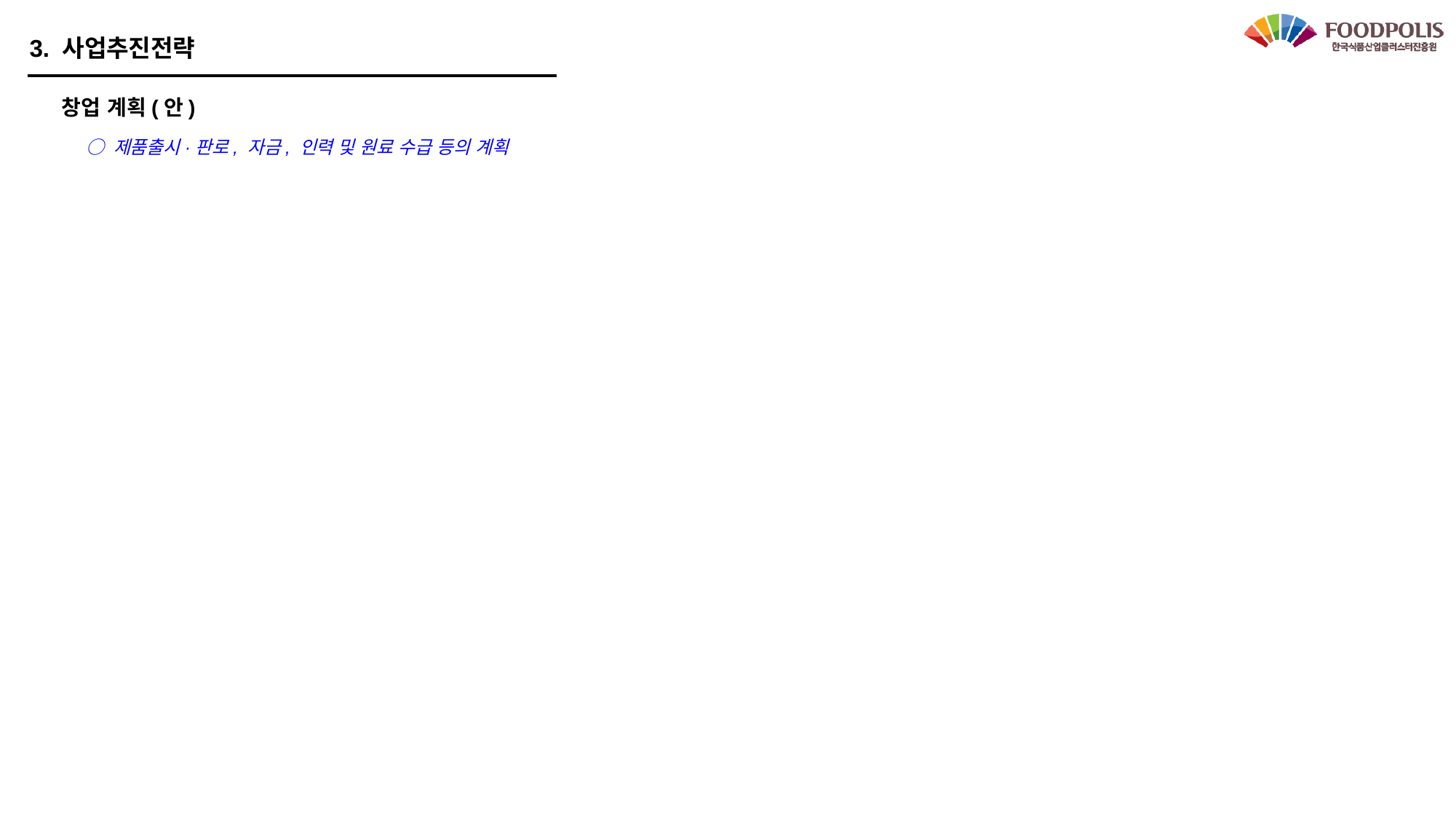

3. 사업추진전략
창업 계획(안)
○ 제품출시·판로, 자금, 인력 및 원료 수급 등의 계획